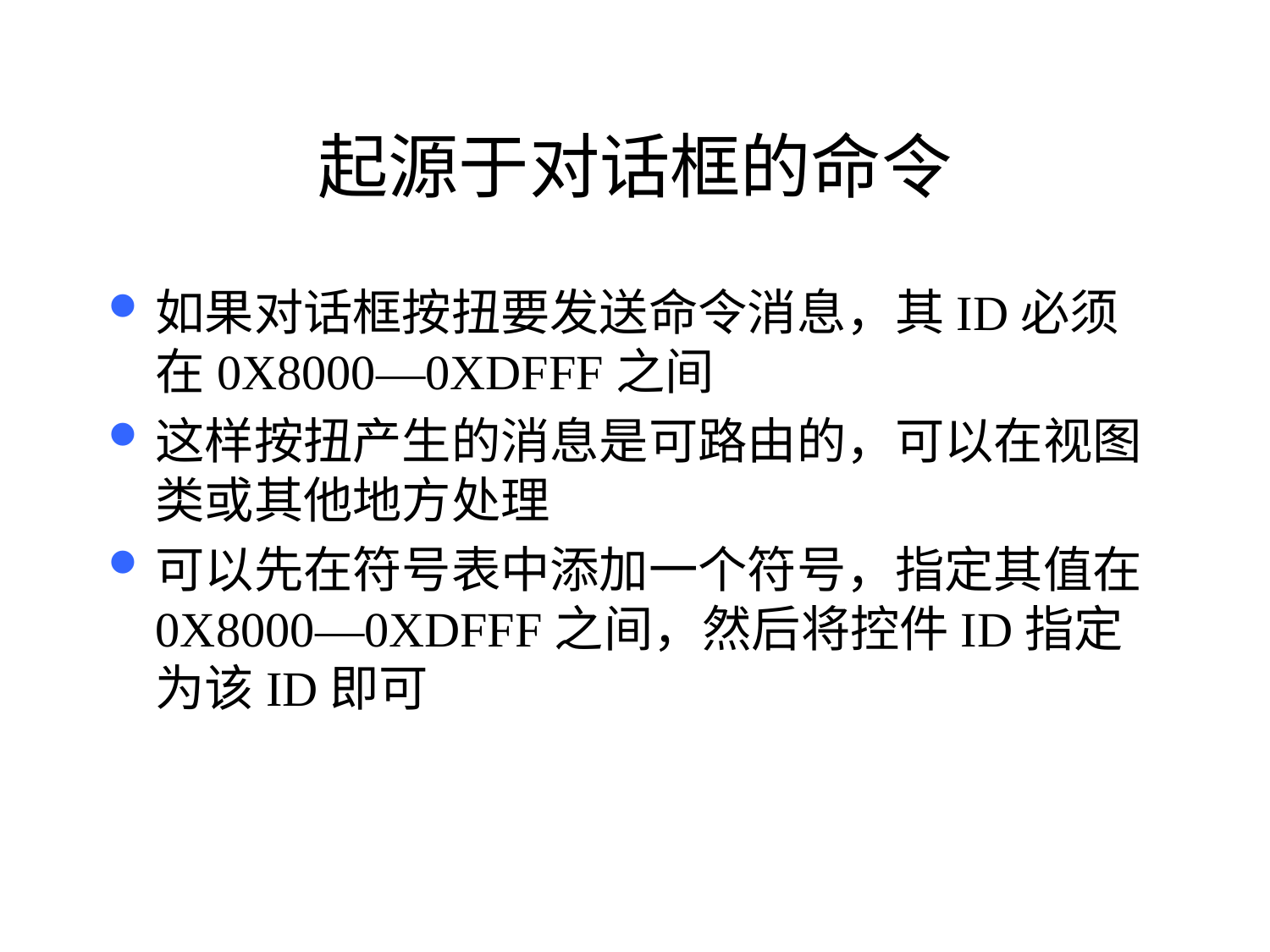

# 起源于对话框的命令
如果对话框按扭要发送命令消息，其ID必须在0X8000—0XDFFF之间
这样按扭产生的消息是可路由的，可以在视图类或其他地方处理
可以先在符号表中添加一个符号，指定其值在0X8000—0XDFFF之间，然后将控件ID指定为该ID即可
100